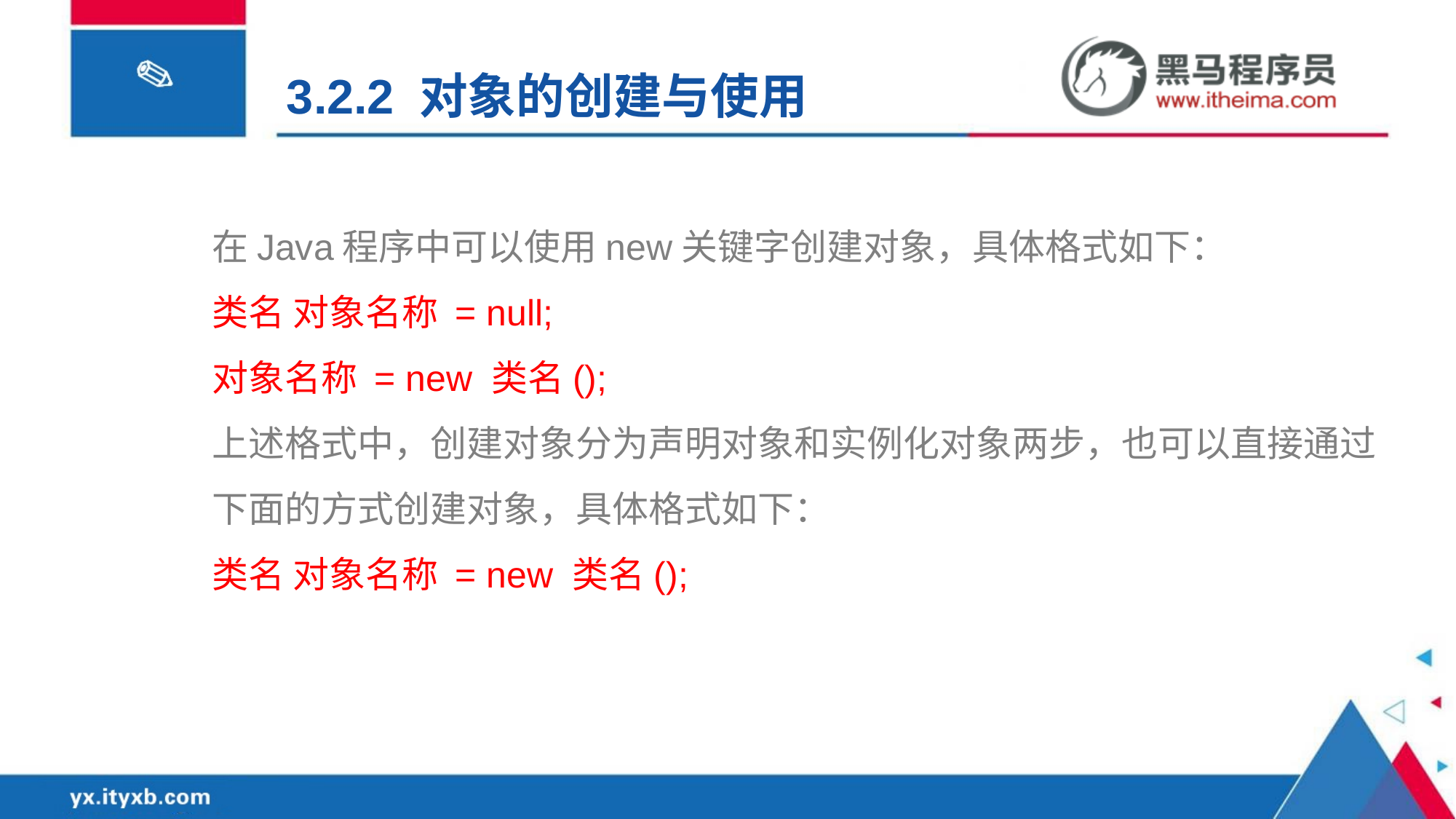

3.2.2 对象的创建与使用
在Java程序中可以使用new关键字创建对象，具体格式如下：
类名 对象名称 = null;
对象名称 = new 类名();
上述格式中，创建对象分为声明对象和实例化对象两步，也可以直接通过下面的方式创建对象，具体格式如下：
类名 对象名称 = new 类名();